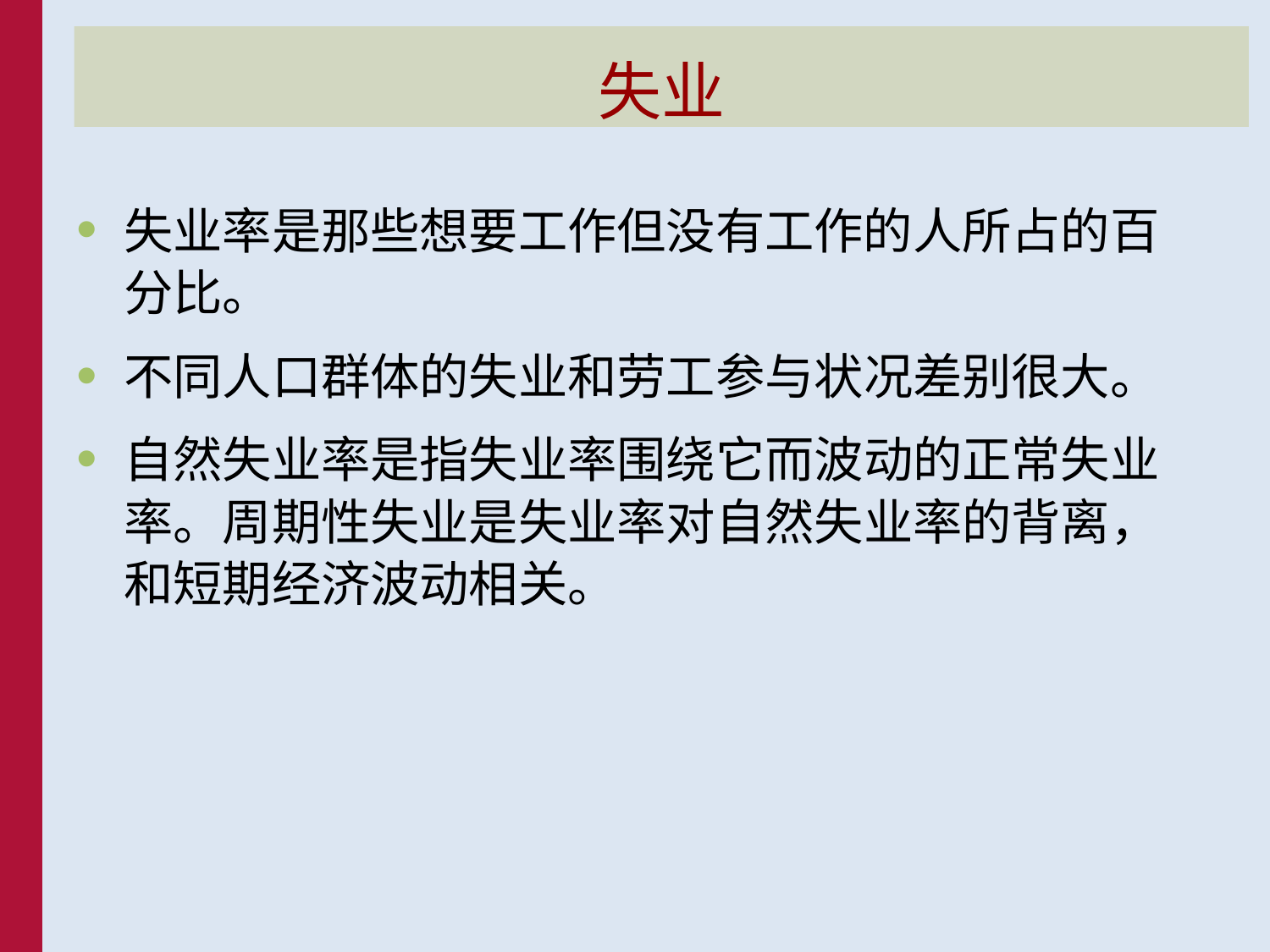

失业
失业率是那些想要工作但没有工作的人所占的百分比。
不同人口群体的失业和劳工参与状况差别很大。
自然失业率是指失业率围绕它而波动的正常失业率。周期性失业是失业率对自然失业率的背离，和短期经济波动相关。